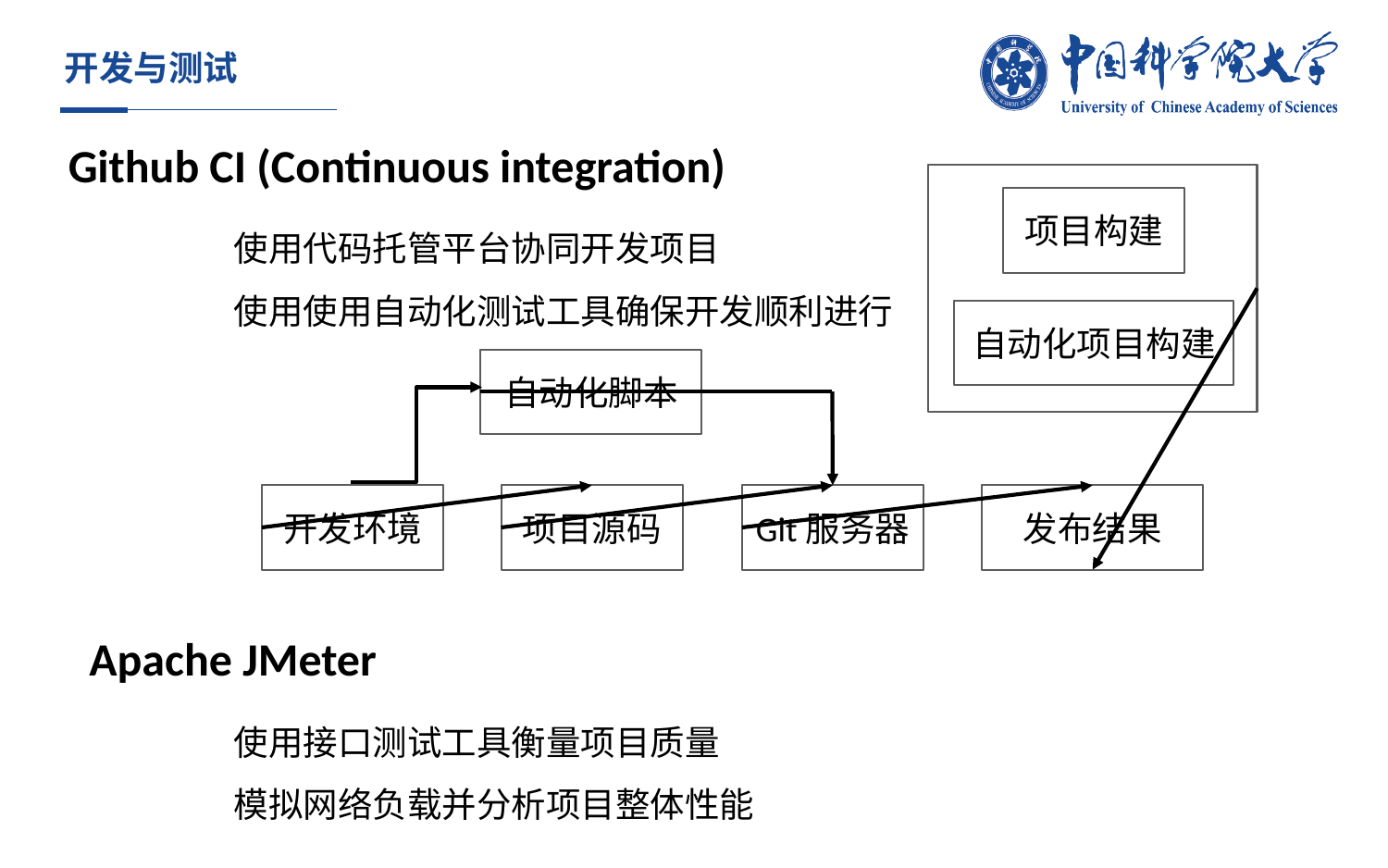

# 开发与测试
Github CI (Continuous integration)

项目构建
自动化项目构建
自动化脚本
开发环境
项目源码
Git服务器
发布结果
使用代码托管平台协同开发项目
使用使用自动化测试工具确保开发顺利进行
Apache JMeter
使用接口测试工具衡量项目质量
模拟网络负载并分析项目整体性能